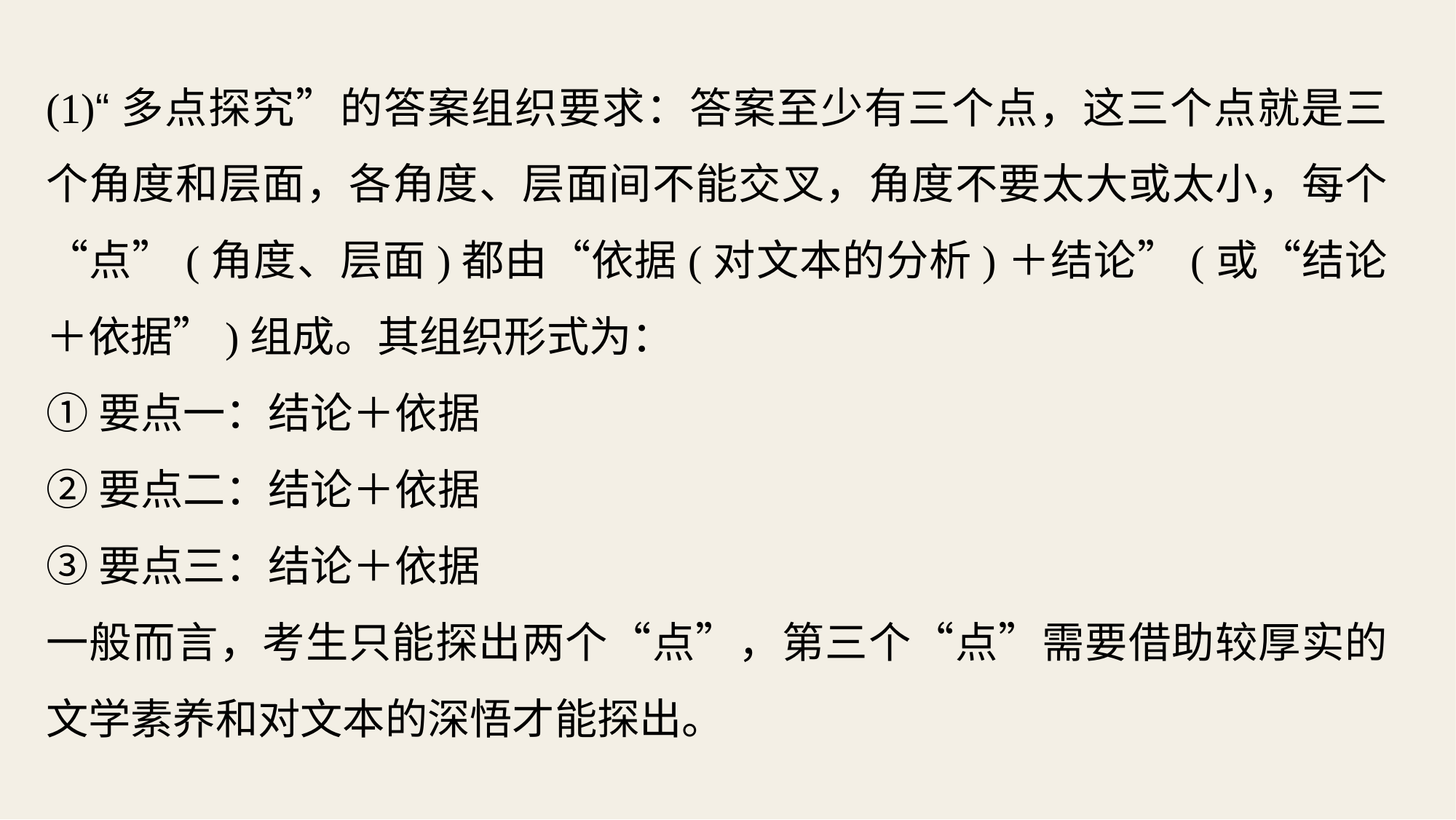

(1)“多点探究”的答案组织要求：答案至少有三个点，这三个点就是三个角度和层面，各角度、层面间不能交叉，角度不要太大或太小，每个“点”(角度、层面)都由“依据(对文本的分析)＋结论”(或“结论＋依据”)组成。其组织形式为：
①要点一：结论＋依据
②要点二：结论＋依据
③要点三：结论＋依据
一般而言，考生只能探出两个“点”，第三个“点”需要借助较厚实的文学素养和对文本的深悟才能探出。